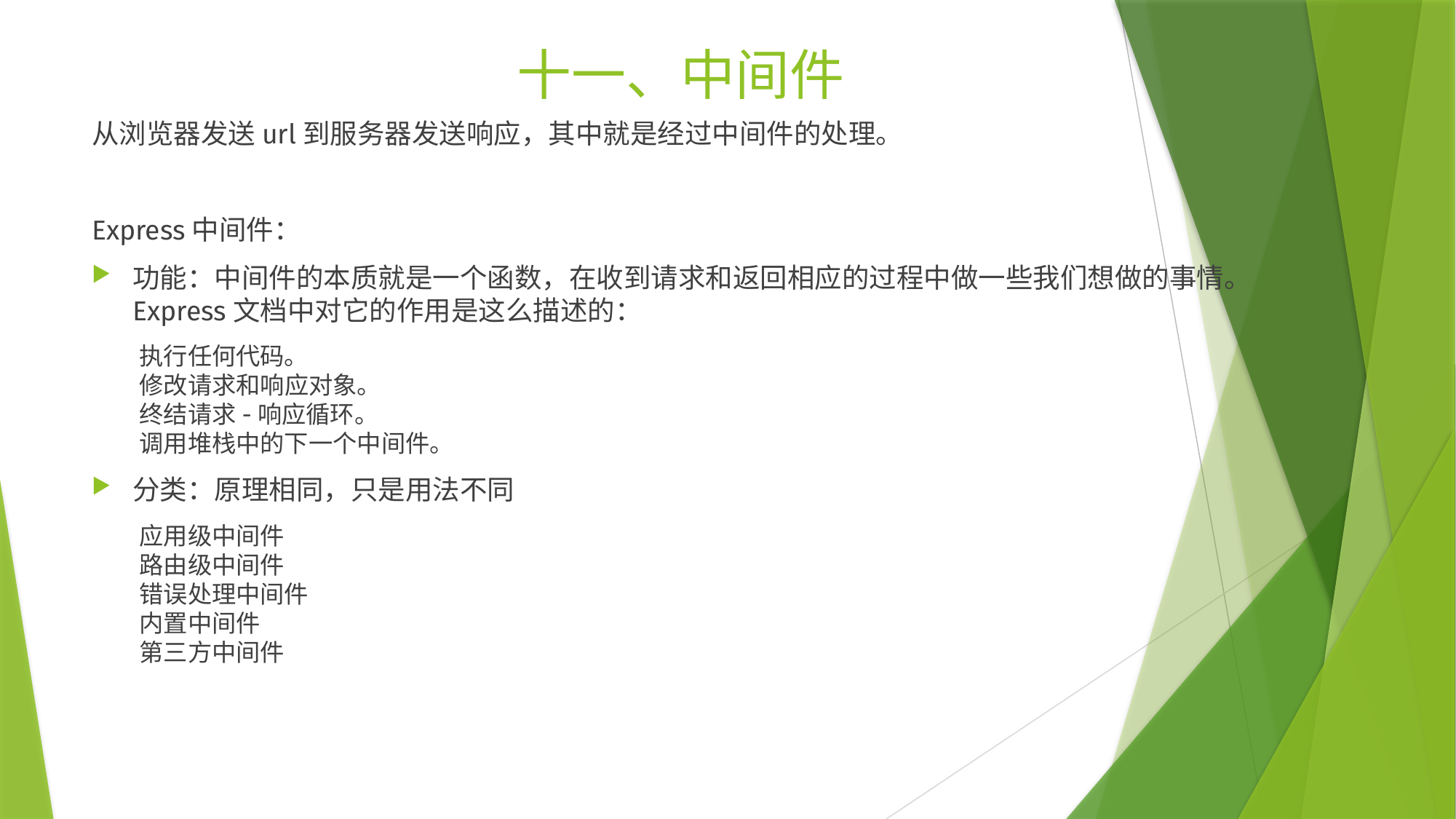

# 十一、中间件
从浏览器发送url到服务器发送响应，其中就是经过中间件的处理。

Express中间件：
功能：中间件的本质就是一个函数，在收到请求和返回相应的过程中做一些我们想做的事情。Express文档中对它的作用是这么描述的：
执行任何代码。
修改请求和响应对象。
终结请求-响应循环。
调用堆栈中的下一个中间件。
分类：原理相同，只是用法不同
应用级中间件
路由级中间件
错误处理中间件
内置中间件
第三方中间件